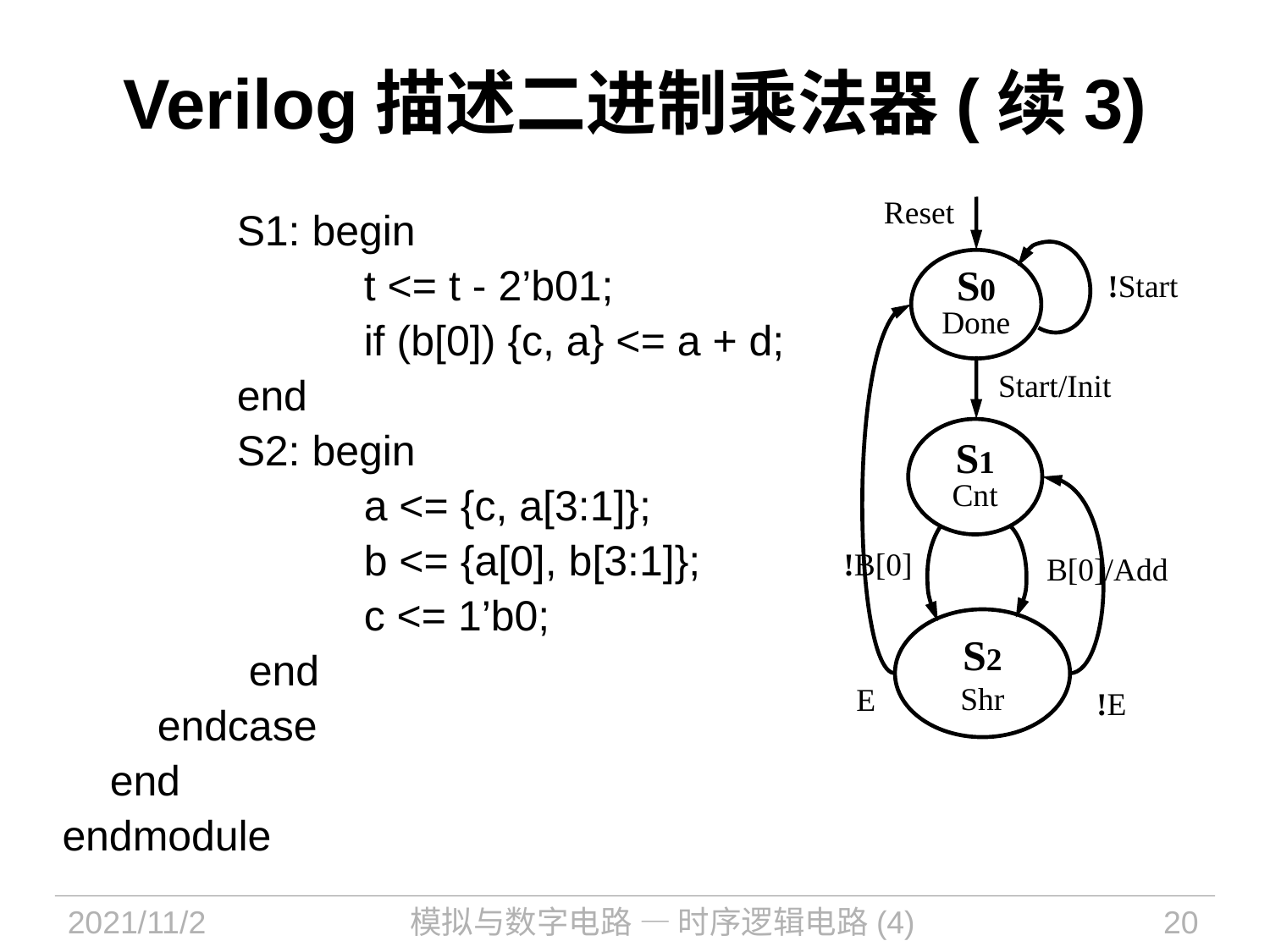

# Verilog描述二进制乘法器(续3)
Reset

S0
Done
!Start

Start/Init
S1
Cnt

!B[0]
B[0]/Add
S2
Shr
E
!E
		S1: begin
			t <= t - 2’b01;
			if (b[0]) {c, a} <= a + d;
		end
		S2: begin
			a <= {c, a[3:1]};
			b <= {a[0], b[3:1]};
			c <= 1’b0;
		 end
	    endcase
	end
endmodule
2021/11/2
模拟与数字电路 — 时序逻辑电路(4)
20